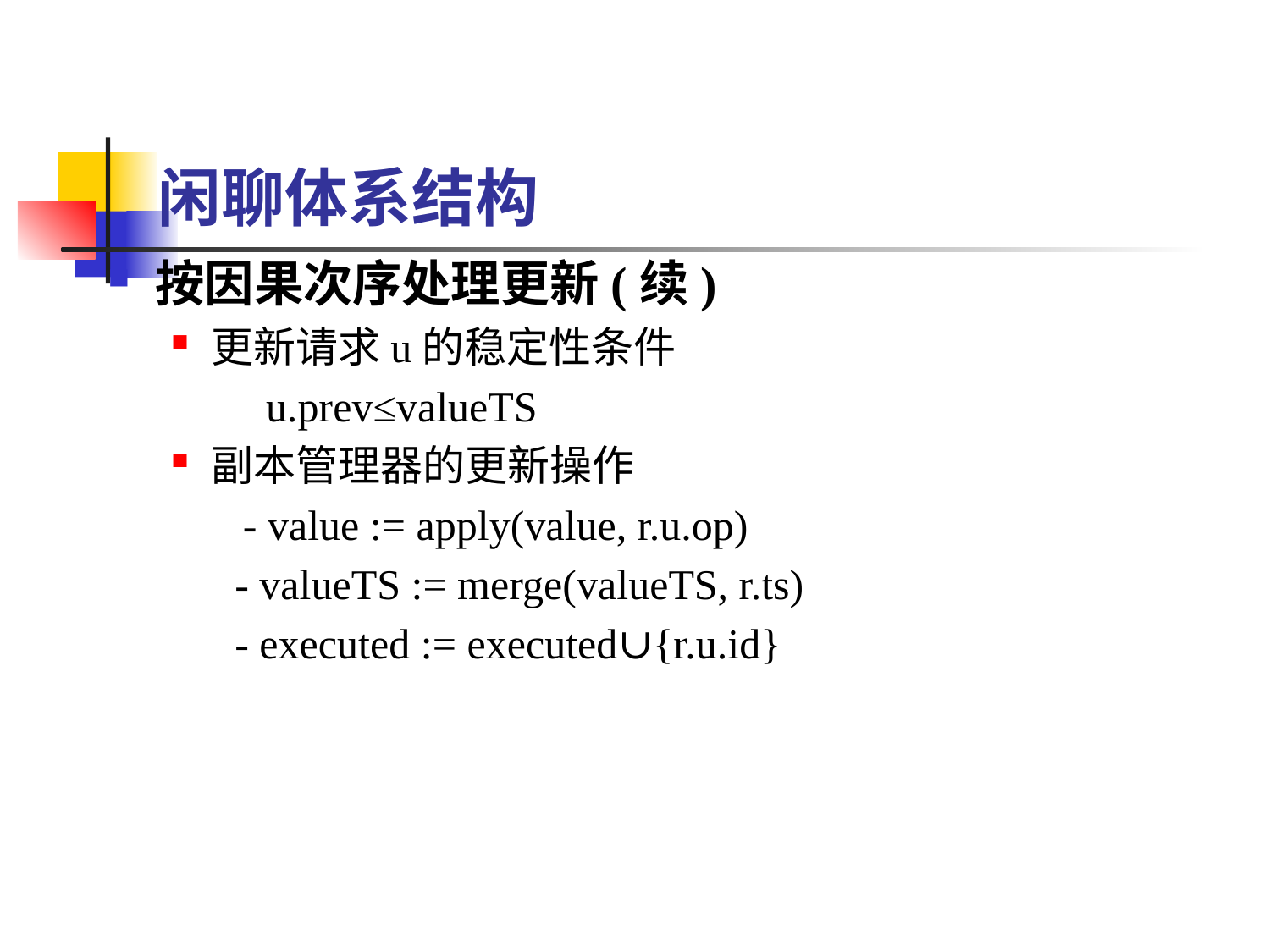

# 闲聊体系结构
按因果次序处理更新(续)
更新请求u的稳定性条件
　　u.prev≤valueTS
副本管理器的更新操作
　  - value := apply(value, r.u.op)
      - valueTS := merge(valueTS, r.ts)
      - executed := executed∪{r.u.id}